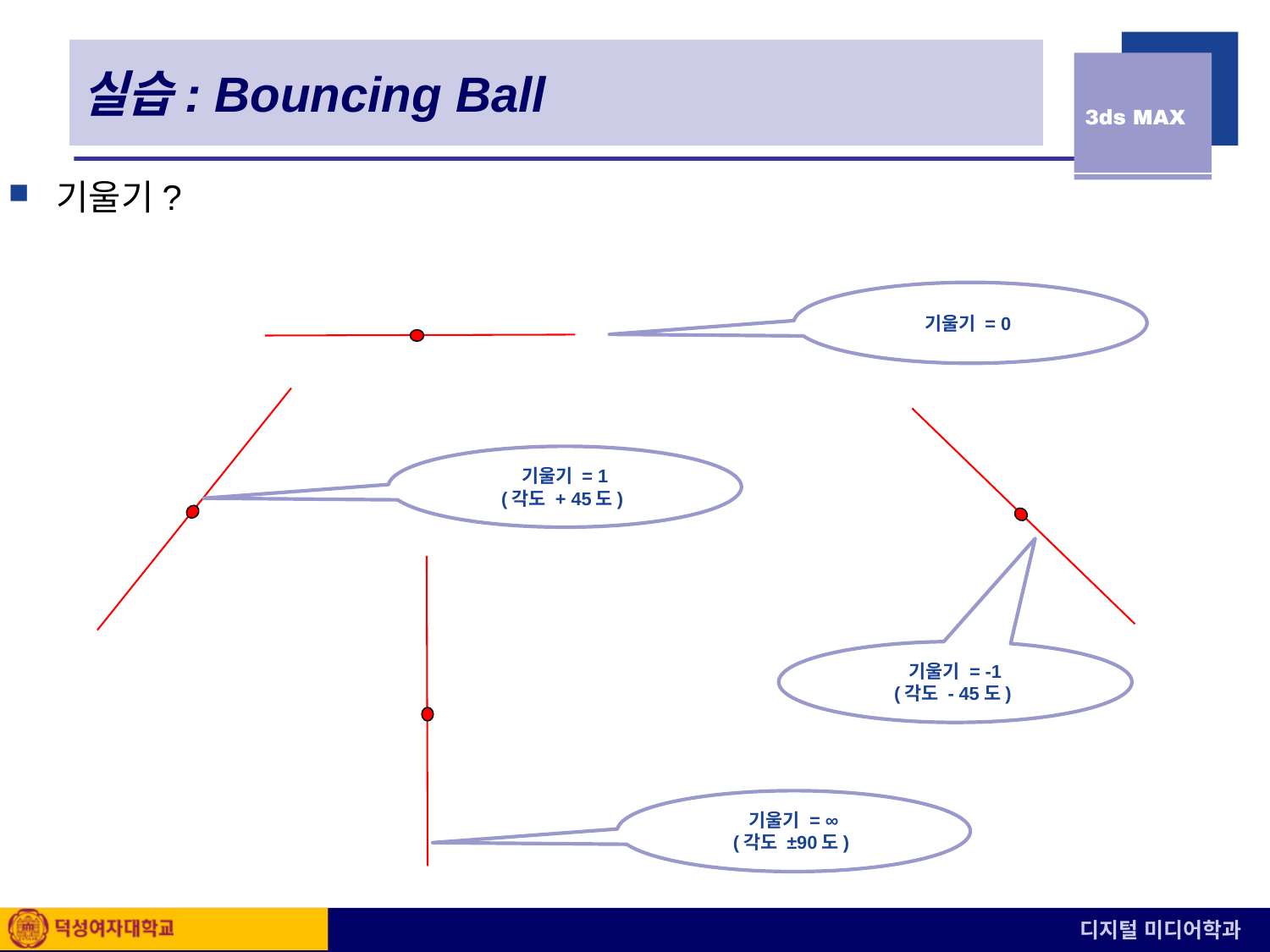

# 실습: Bouncing Ball
기울기?

기울기 = 0

기울기 = 1
(각도 + 45도)

기울기 = -1
(각도 - 45도)

기울기 = ∞
(각도 ±90도)